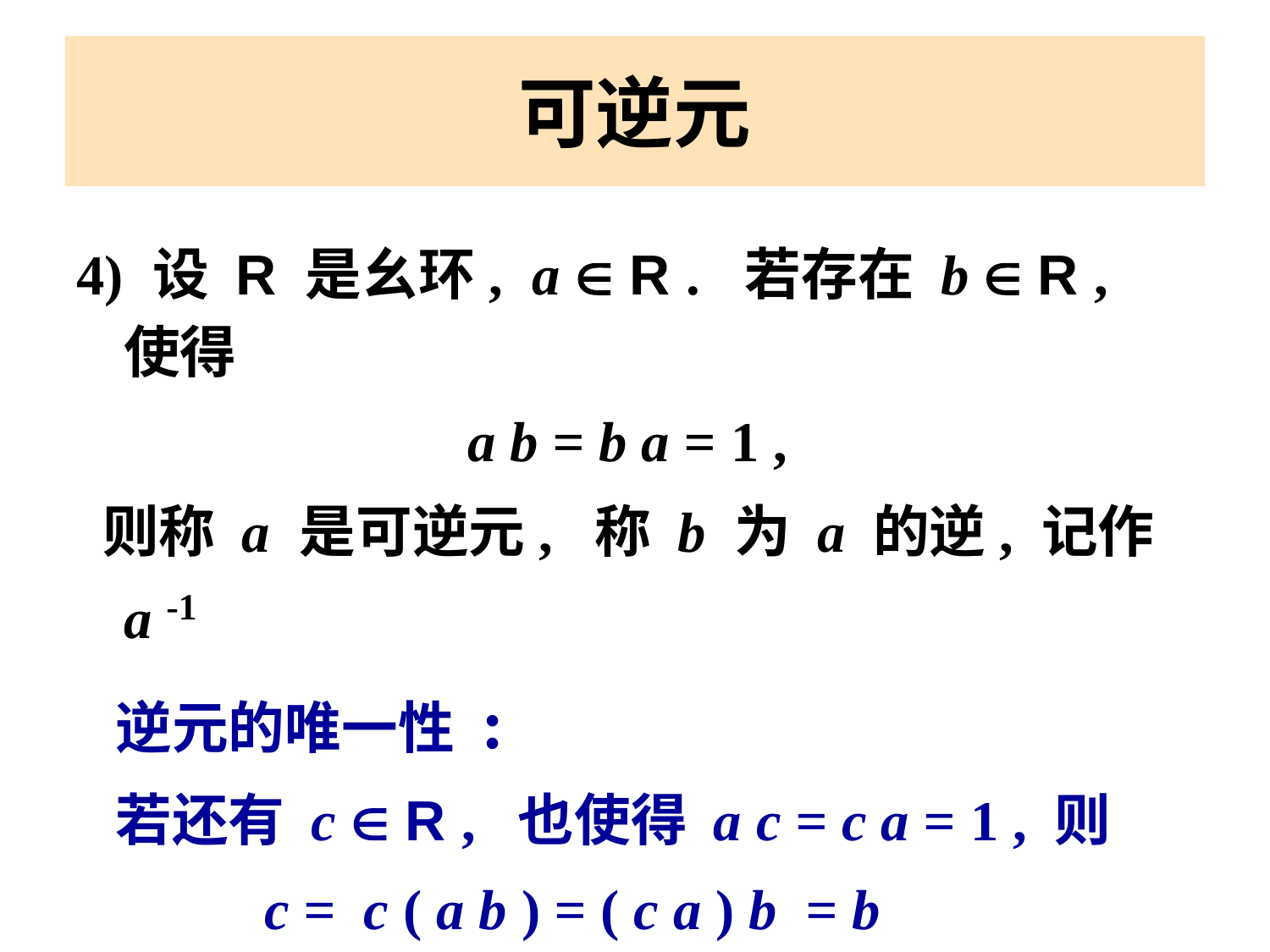

# 可逆元
4) 设 R 是幺环,  a ∈ R .  若存在 b ∈ R , 使得
                         a b = b a = 1 ,
 则称 a 是可逆元,  称 b 为 a 的逆, 记作 a -1
  逆元的唯一性 :
  若还有 c ∈ R ,  也使得 a c = c a = 1 , 则
            c =  c ( a b ) = ( c a ) b  = b